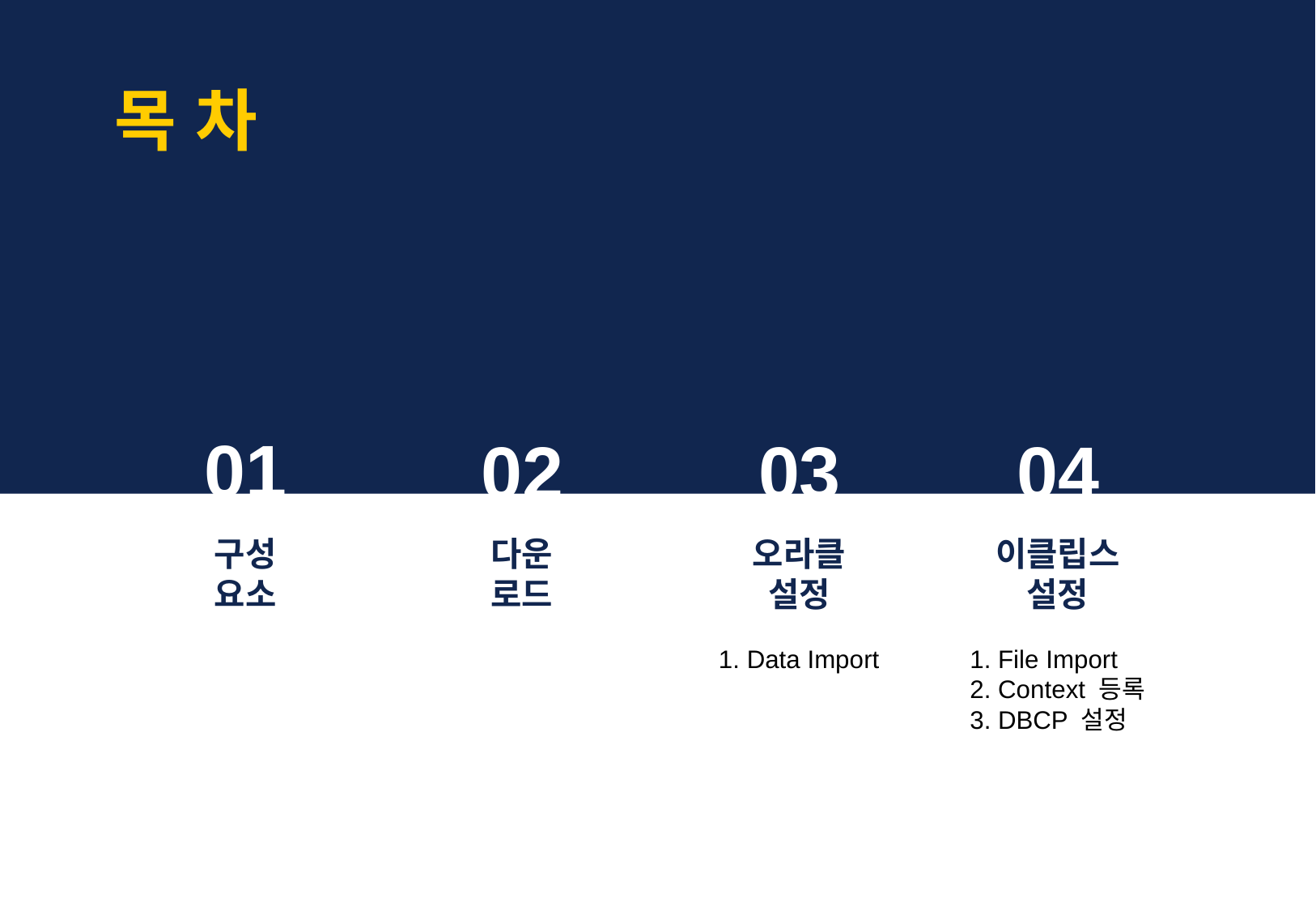

목 차
01
02
03
04
구성
요소
다운
로드
오라클
설정
이클립스
설정
1. Data Import
1. File Import
2. Context 등록
3. DBCP 설정